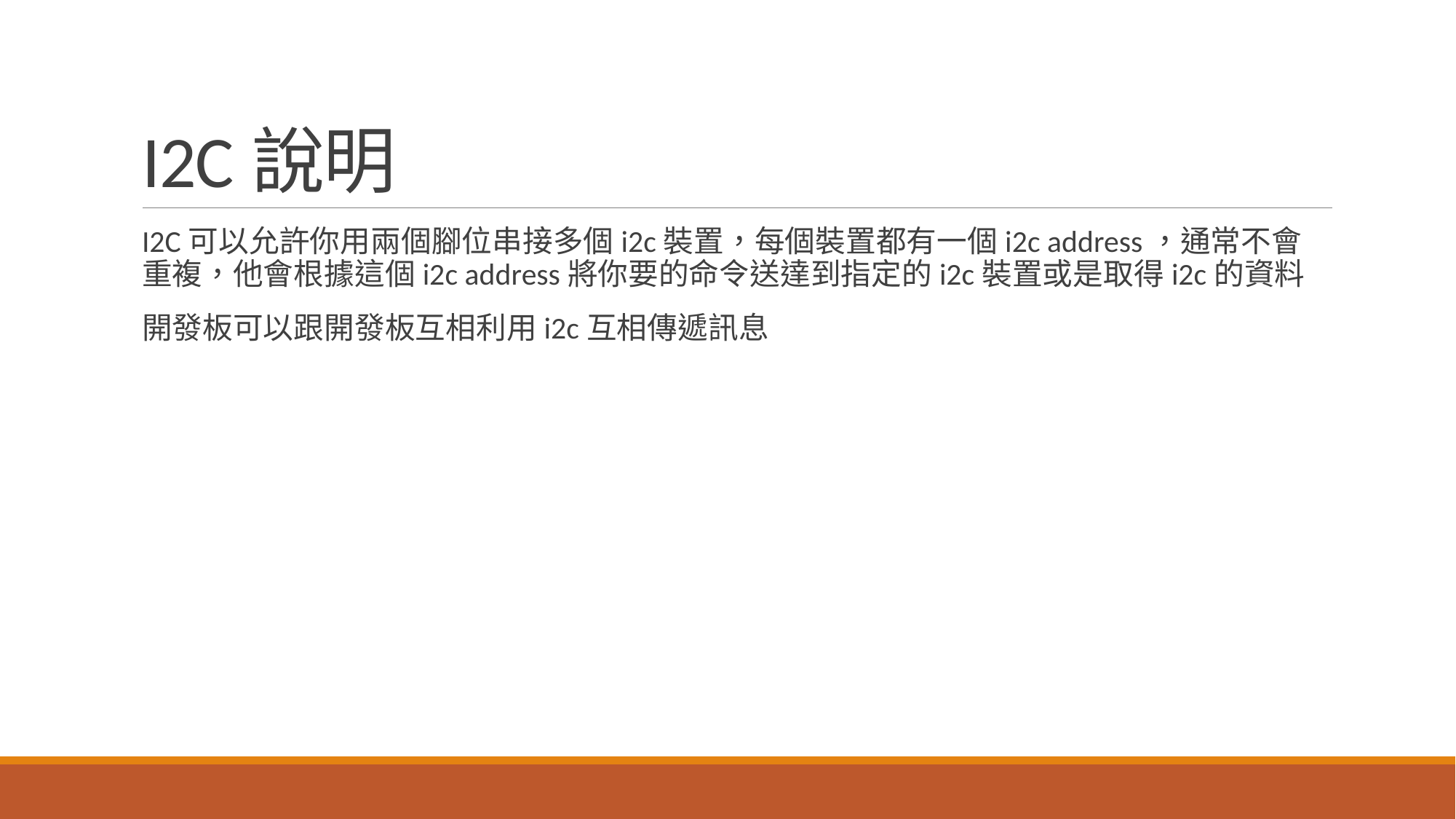

# I2C說明
I2C可以允許你用兩個腳位串接多個i2c裝置，每個裝置都有一個i2c address，通常不會重複，他會根據這個i2c address將你要的命令送達到指定的i2c裝置或是取得i2c的資料
開發板可以跟開發板互相利用i2c互相傳遞訊息